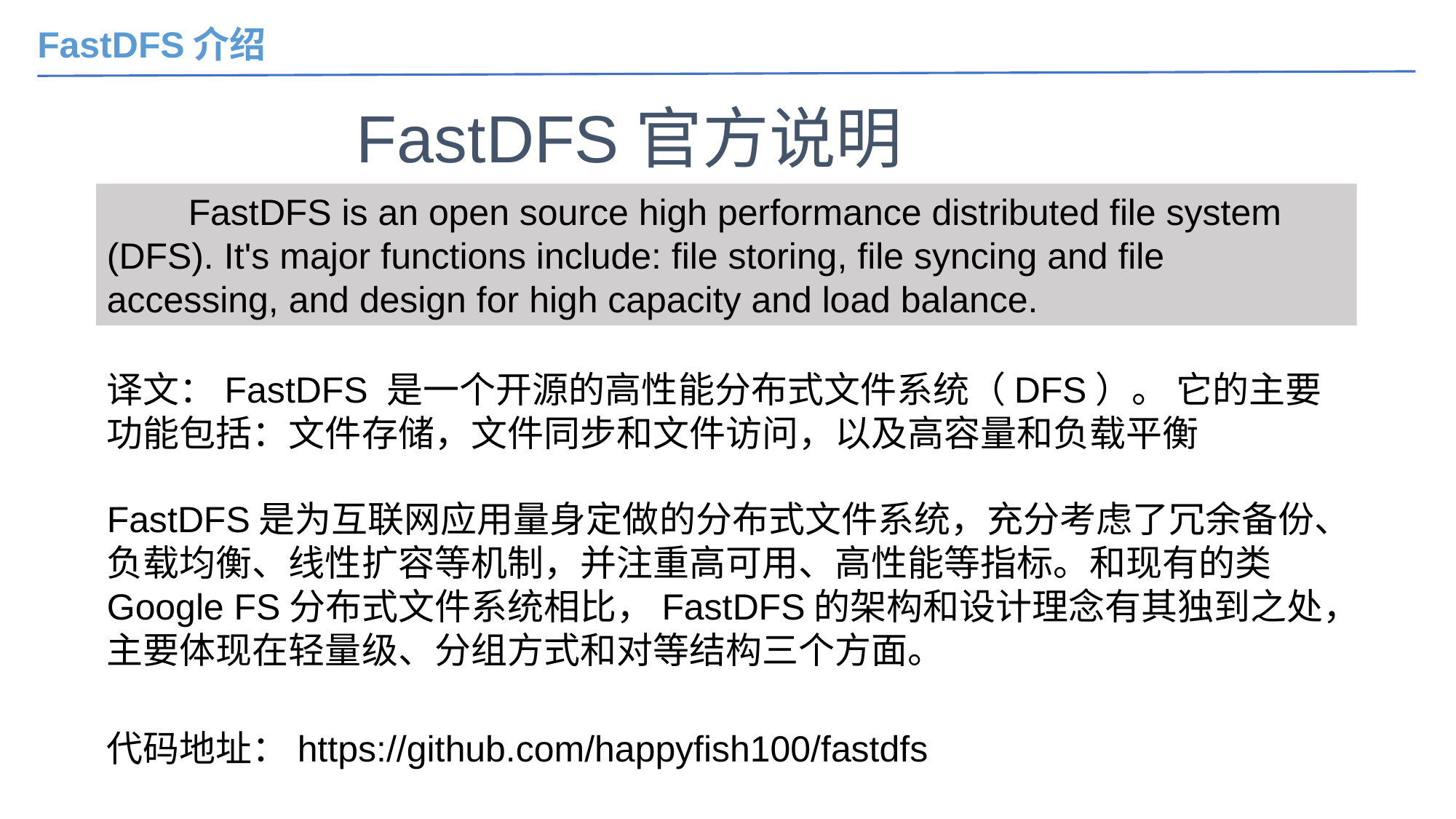

FastDFS介绍
FastDFS官方说明
        FastDFS is an open source high performance distributed file system (DFS). It's major functions include: file storing, file syncing and file accessing, and design for high capacity and load balance.
译文：FastDFS 是一个开源的高性能分布式文件系统（DFS）。 它的主要功能包括：文件存储，文件同步和文件访问，以及高容量和负载平衡
FastDFS是为互联网应用量身定做的分布式文件系统，充分考虑了冗余备份、负载均衡、线性扩容等机制，并注重高可用、高性能等指标。和现有的类Google FS分布式文件系统相比，FastDFS的架构和设计理念有其独到之处，主要体现在轻量级、分组方式和对等结构三个方面。
代码地址：https://github.com/happyfish100/fastdfs